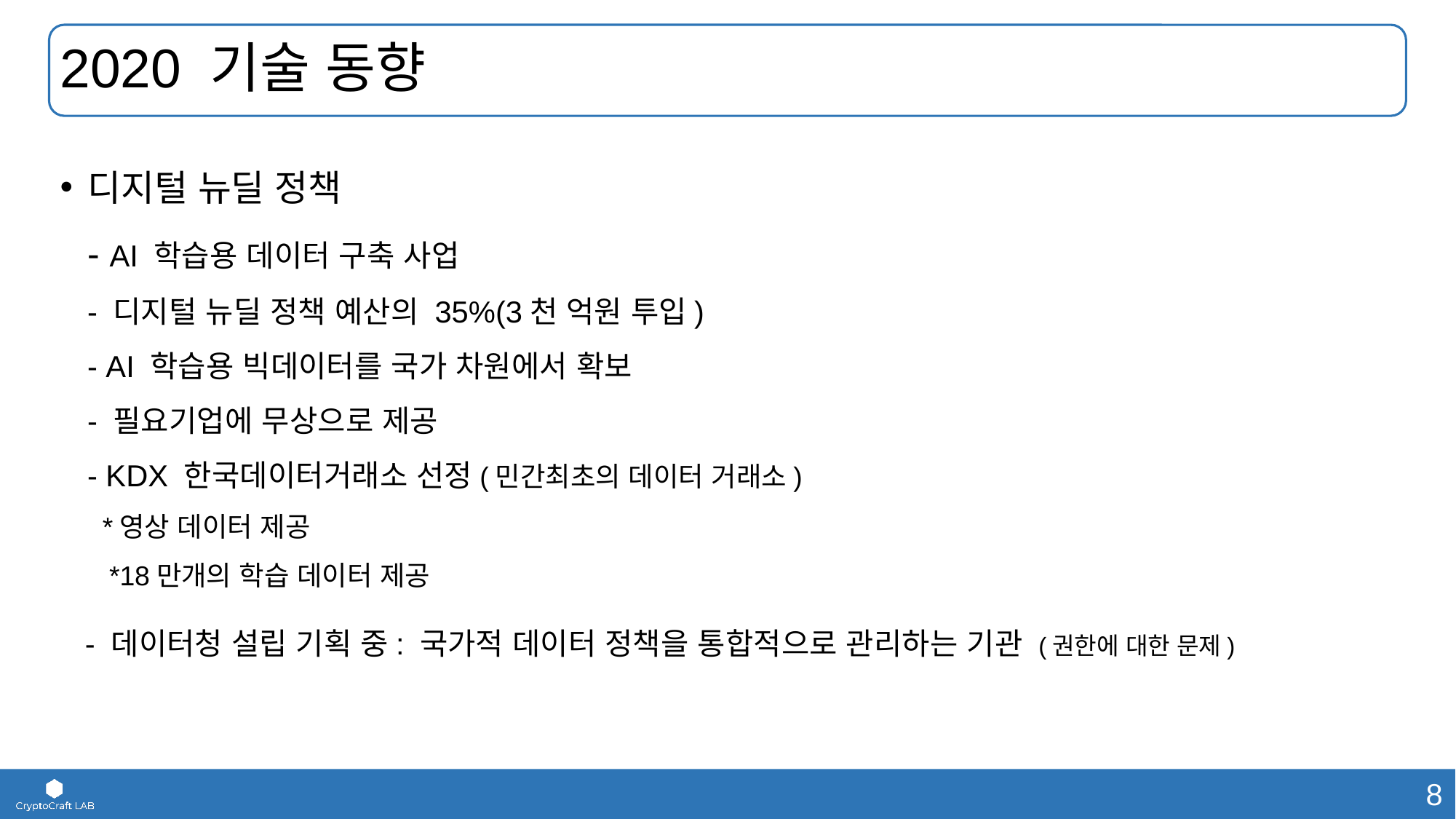

# 2020 기술 동향
디지털 뉴딜 정책
- AI 학습용 데이터 구축 사업
- 디지털 뉴딜 정책 예산의 35%(3천 억원 투입)
- AI 학습용 빅데이터를 국가 차원에서 확보
- 필요기업에 무상으로 제공
- KDX 한국데이터거래소 선정(민간최초의 데이터 거래소)
  *영상 데이터 제공
  *18만개의 학습 데이터 제공
   - 데이터청 설립 기획 중: 국가적 데이터 정책을 통합적으로 관리하는 기관 (권한에 대한 문제)